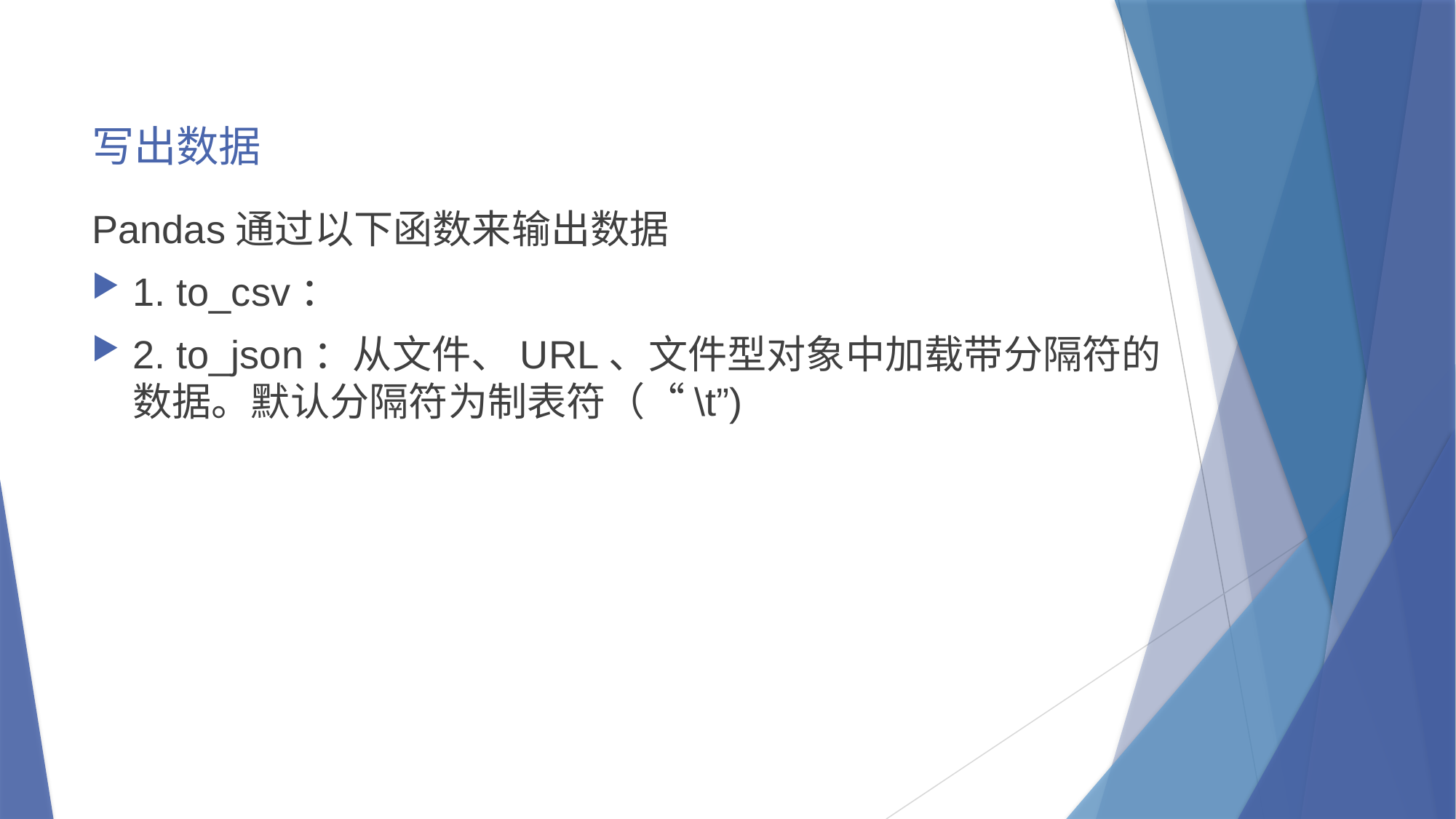

写出数据

Pandas通过以下函数来输出数据
1. to_csv：
2. to_json：从文件、URL、文件型对象中加载带分隔符的数据。默认分隔符为制表符（“\t”)